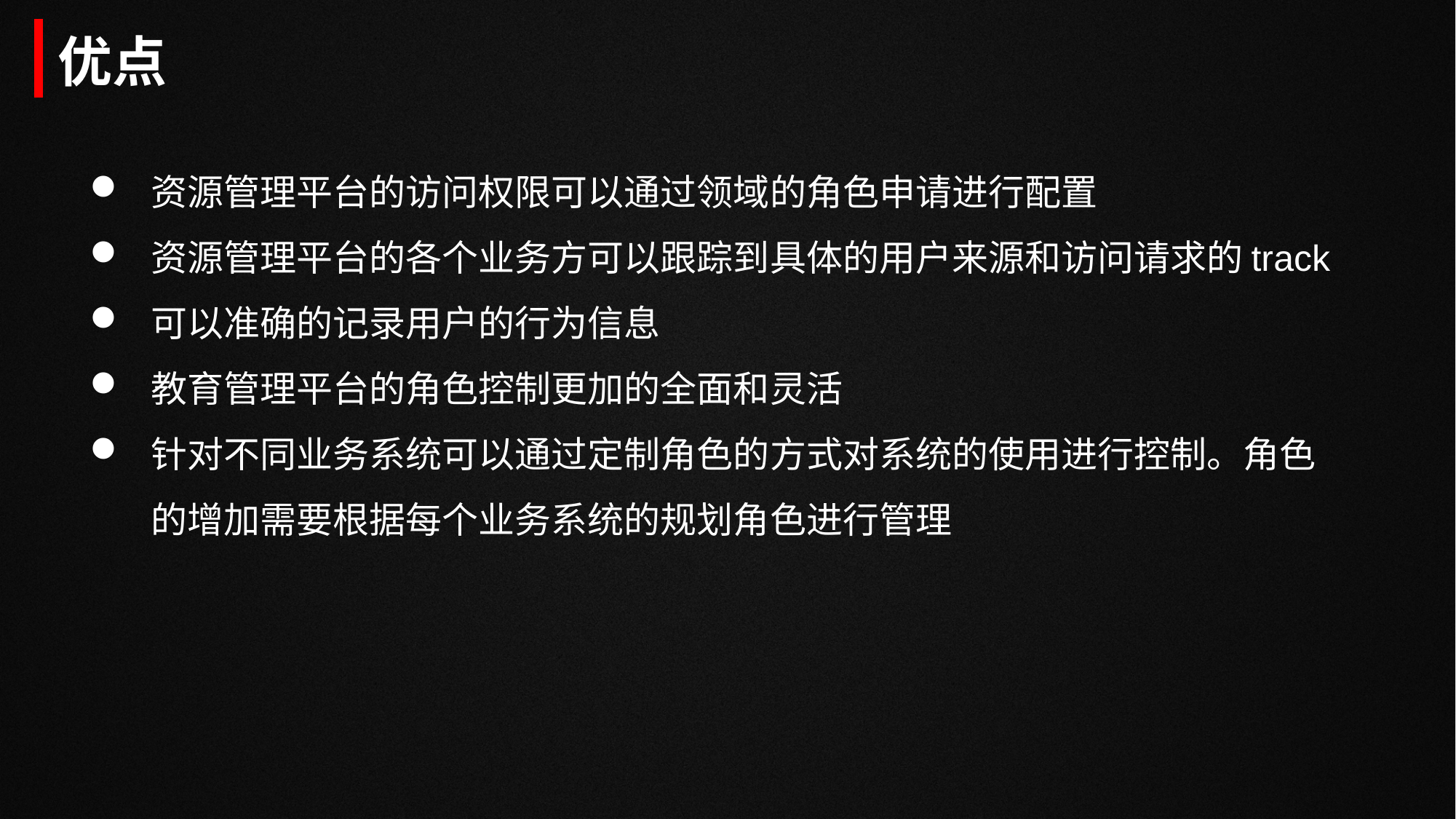

优点
资源管理平台的访问权限可以通过领域的角色申请进行配置
资源管理平台的各个业务方可以跟踪到具体的用户来源和访问请求的track
可以准确的记录用户的行为信息
教育管理平台的角色控制更加的全面和灵活
针对不同业务系统可以通过定制角色的方式对系统的使用进行控制。角色的增加需要根据每个业务系统的规划角色进行管理